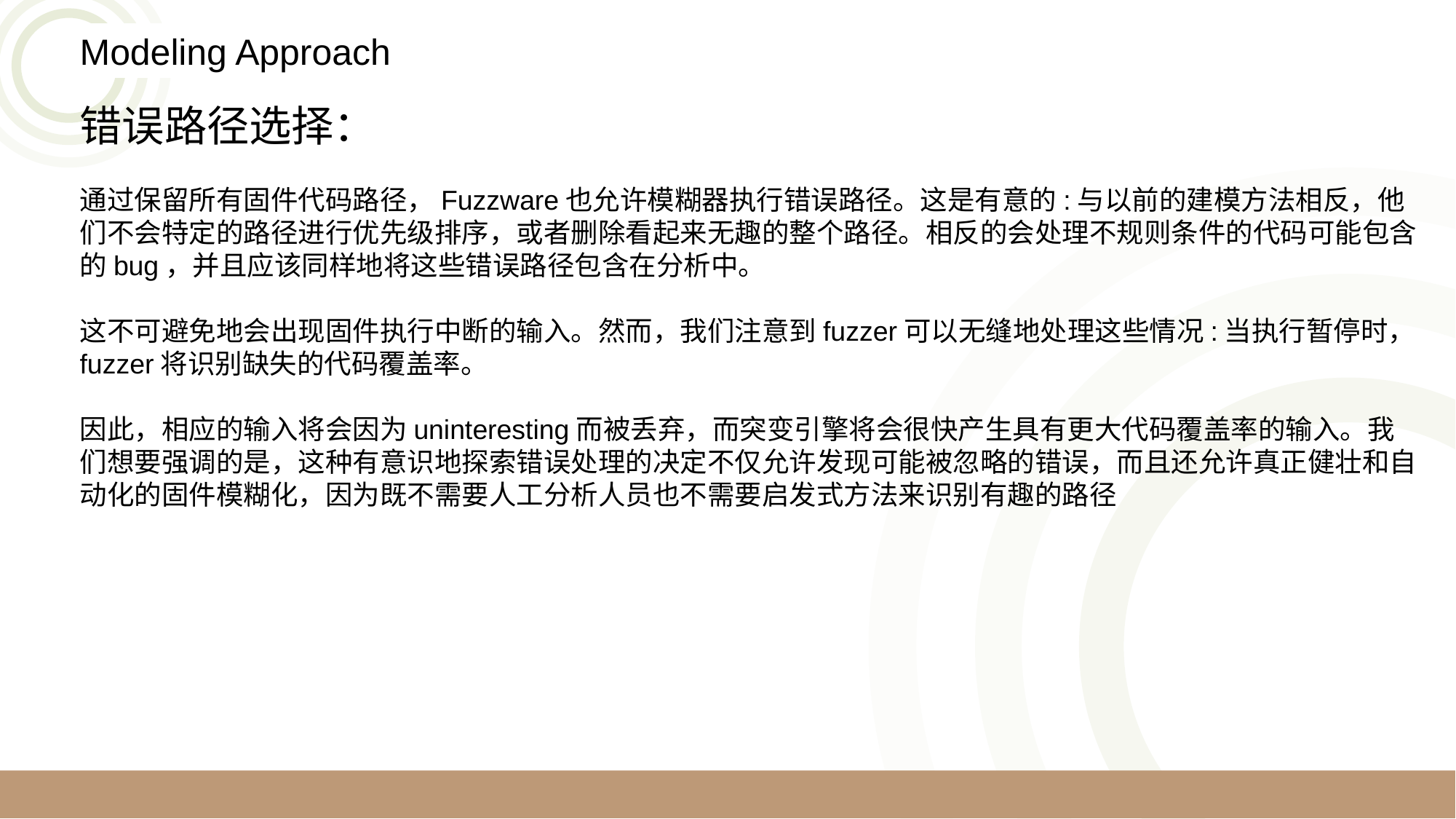

Modeling Approach

错误路径选择：

通过保留所有固件代码路径，Fuzzware也允许模糊器执行错误路径。这是有意的:与以前的建模方法相反，他们不会特定的路径进行优先级排序，或者删除看起来无趣的整个路径。相反的会处理不规则条件的代码可能包含的bug，并且应该同样地将这些错误路径包含在分析中。

这不可避免地会出现固件执行中断的输入。然而，我们注意到fuzzer可以无缝地处理这些情况:当执行暂停时，fuzzer将识别缺失的代码覆盖率。

因此，相应的输入将会因为uninteresting而被丢弃，而突变引擎将会很快产生具有更大代码覆盖率的输入。我们想要强调的是，这种有意识地探索错误处理的决定不仅允许发现可能被忽略的错误，而且还允许真正健壮和自动化的固件模糊化，因为既不需要人工分析人员也不需要启发式方法来识别有趣的路径